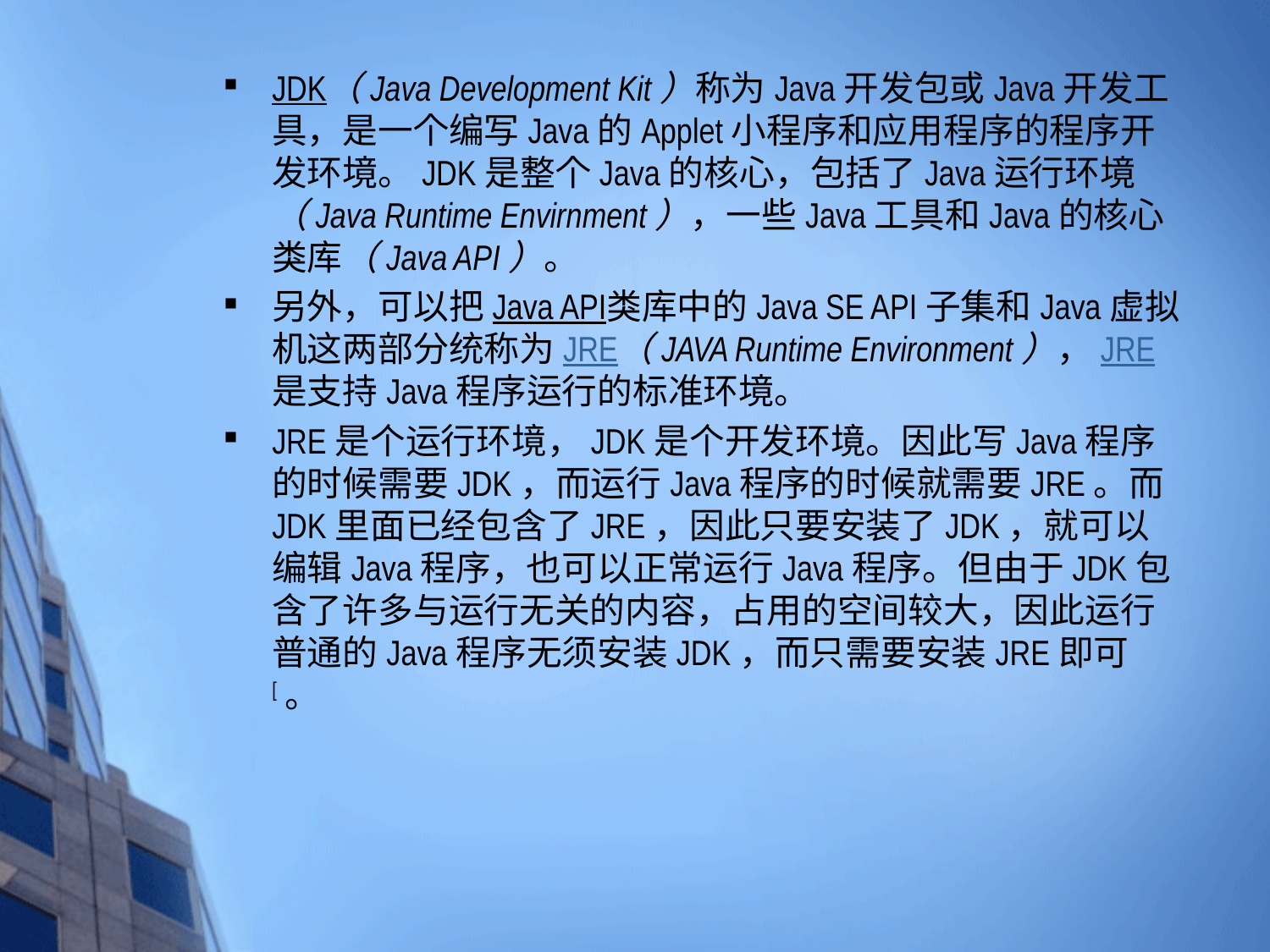

JDK（Java Development Kit）称为Java开发包或Java开发工具，是一个编写Java的Applet小程序和应用程序的程序开发环境。JDK是整个Java的核心，包括了Java运行环境（Java Runtime Envirnment），一些Java工具和Java的核心类库（Java API）。
另外，可以把Java API类库中的Java SE API子集和Java虚拟机这两部分统称为JRE（JAVA Runtime Environment），JRE是支持Java程序运行的标准环境。
JRE是个运行环境，JDK是个开发环境。因此写Java程序的时候需要JDK，而运行Java程序的时候就需要JRE。而JDK里面已经包含了JRE，因此只要安装了JDK，就可以编辑Java程序，也可以正常运行Java程序。但由于JDK包含了许多与运行无关的内容，占用的空间较大，因此运行普通的Java程序无须安装JDK，而只需要安装JRE即可[。